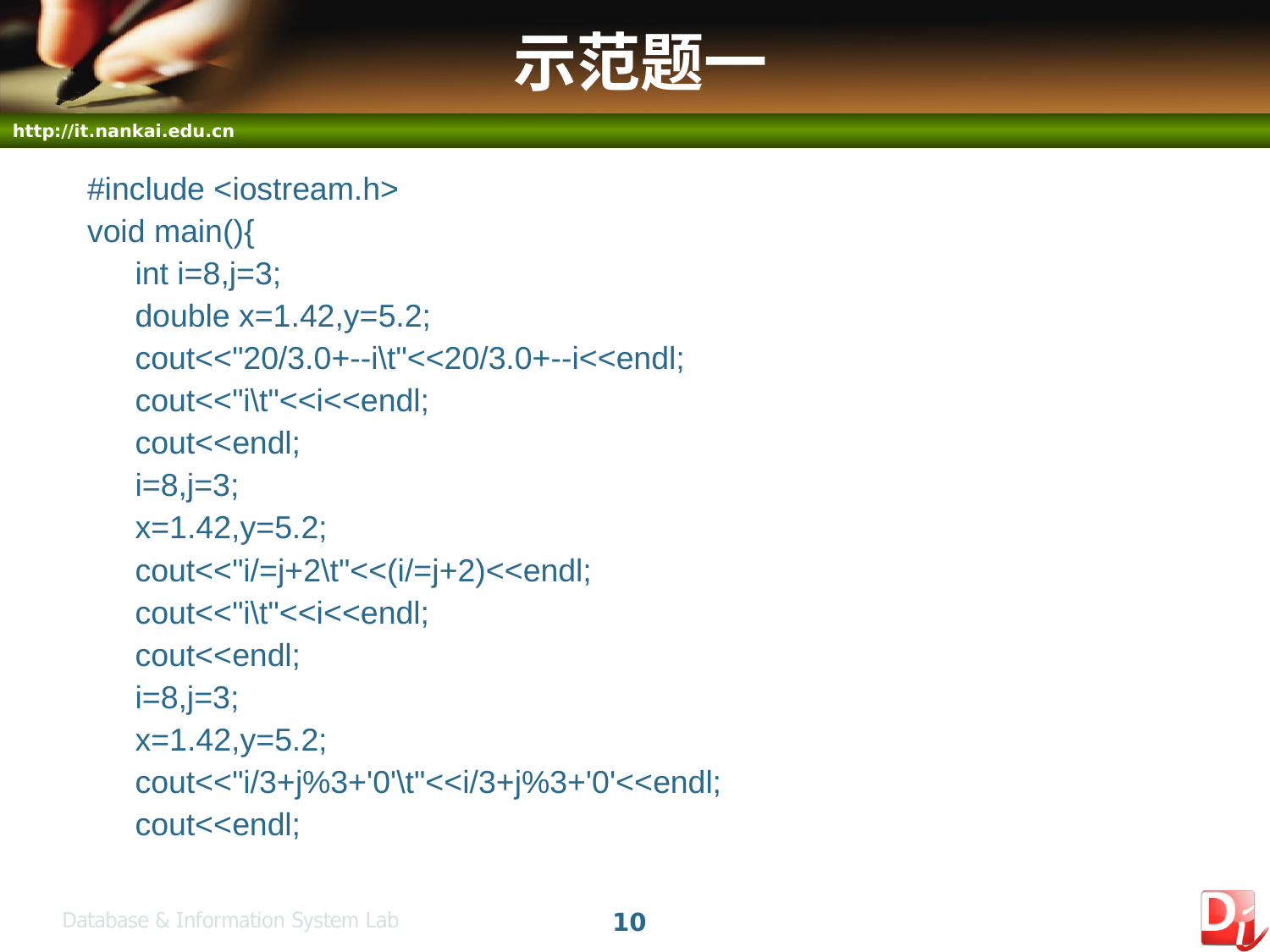

# 示范题一
#include <iostream.h>
void main(){
	int i=8,j=3;
	double x=1.42,y=5.2;
	cout<<"20/3.0+--i\t"<<20/3.0+--i<<endl;
	cout<<"i\t"<<i<<endl;
	cout<<endl;
	i=8,j=3;
	x=1.42,y=5.2;
	cout<<"i/=j+2\t"<<(i/=j+2)<<endl;
	cout<<"i\t"<<i<<endl;
	cout<<endl;
	i=8,j=3;
	x=1.42,y=5.2;
	cout<<"i/3+j%3+'0'\t"<<i/3+j%3+'0'<<endl;
	cout<<endl;
10
Database & Information System Lab